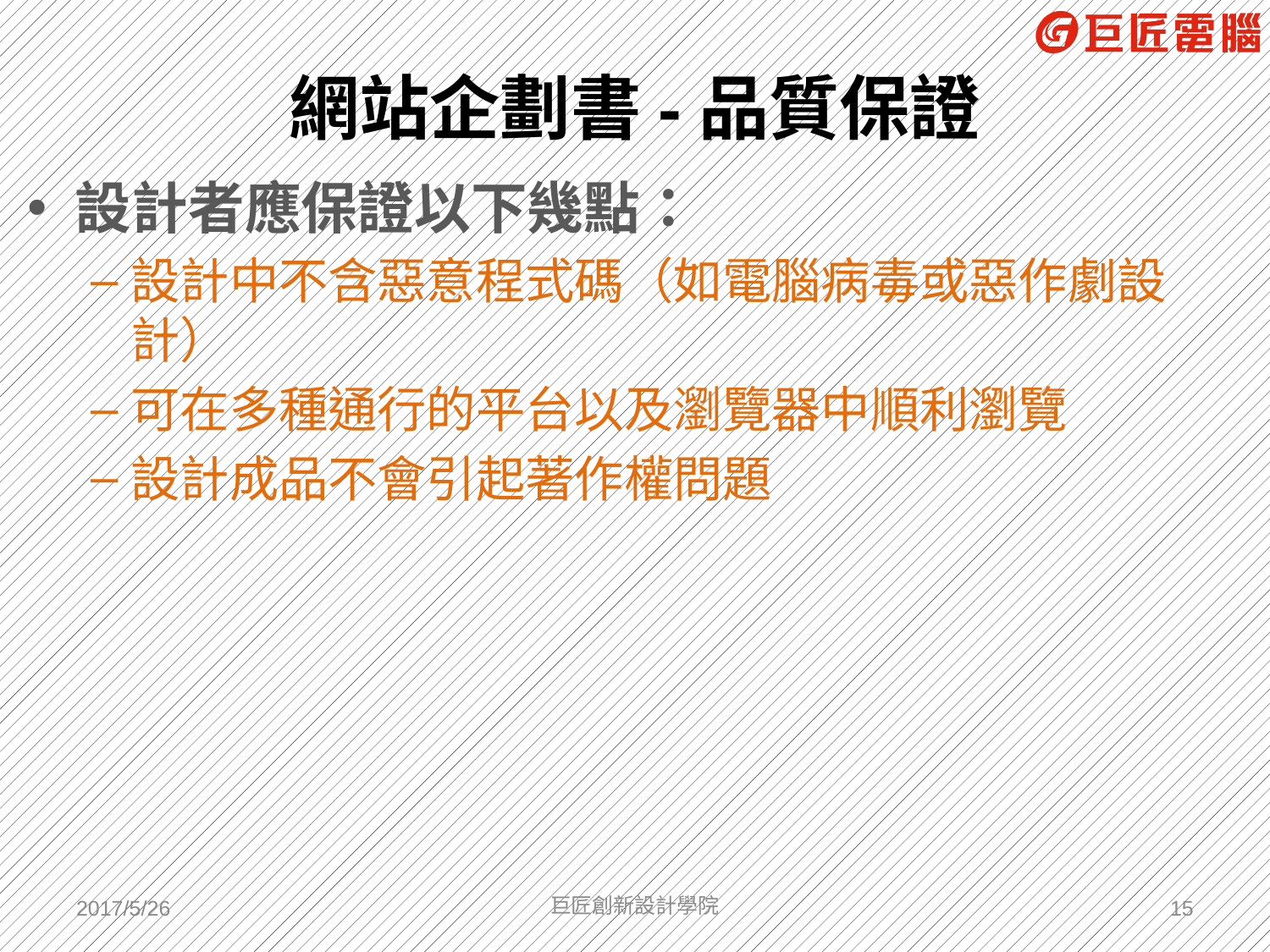

# 網站企劃書-品質保證
設計者應保證以下幾點：
設計中不含惡意程式碼（如電腦病毒或惡作劇設計）
可在多種通行的平台以及瀏覽器中順利瀏覽
設計成品不會引起著作權問題

2017/5/26
巨匠創新設計學院
15